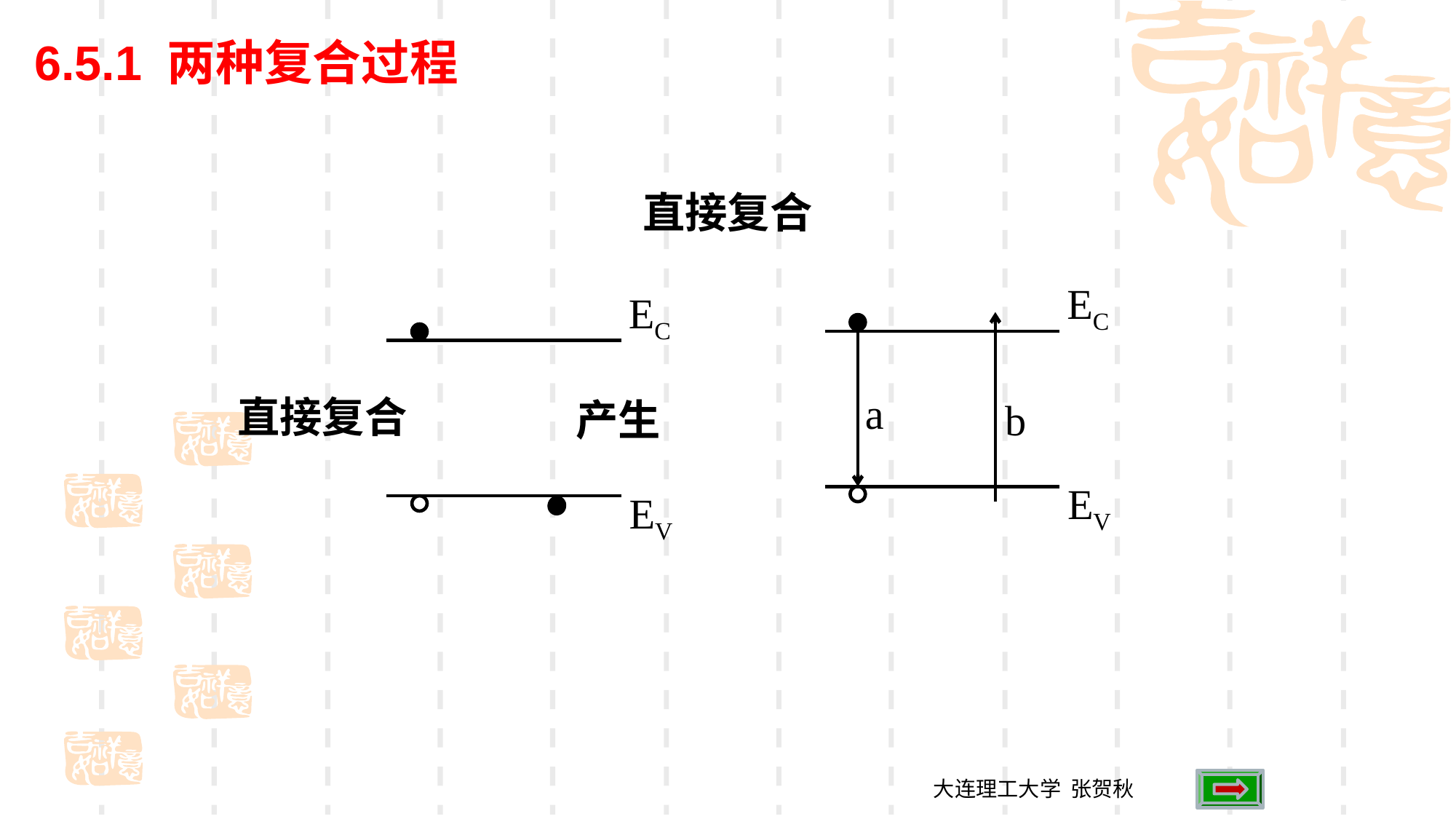

6.5.1 两种复合过程
直接复合
EC
EC

a
直接复合
产生
b
EV
EV

大连理工大学  张贺秋